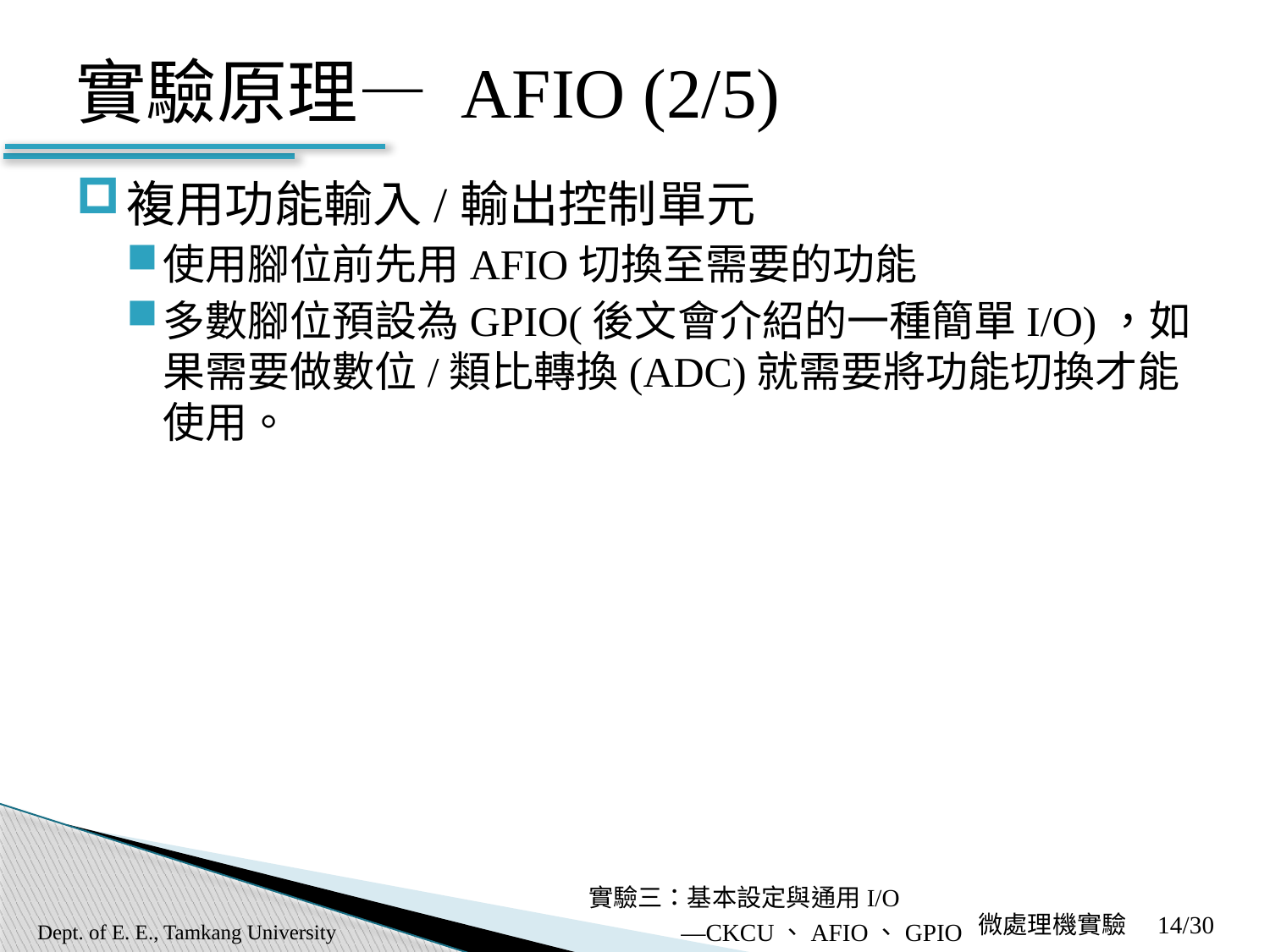

# 實驗原理— AFIO (2/5)
複用功能輸入/輸出控制單元
使用腳位前先用AFIO切換至需要的功能
多數腳位預設為GPIO(後文會介紹的一種簡單I/O)，如果需要做數位/類比轉換(ADC)就需要將功能切換才能使用。